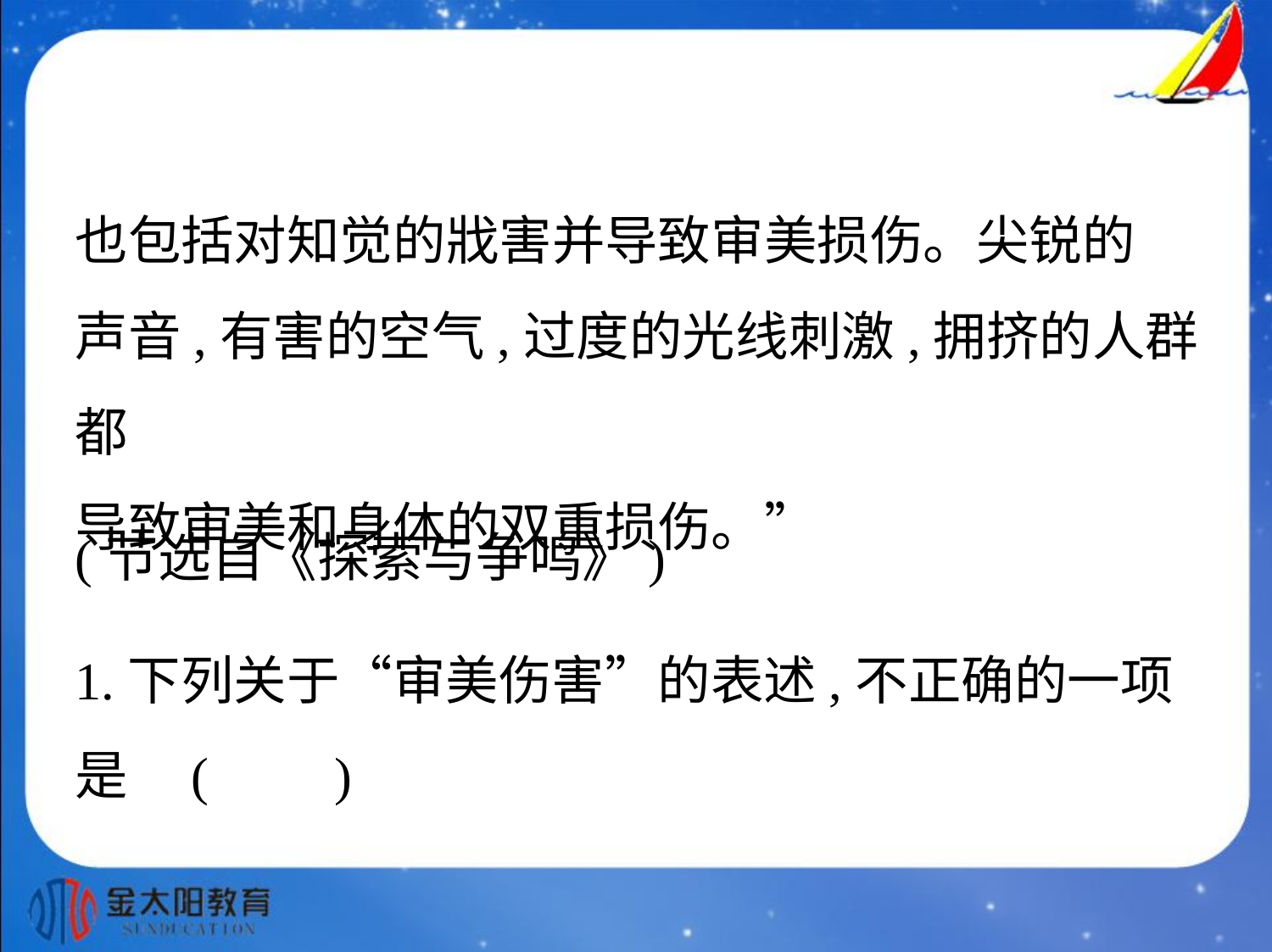

也包括对知觉的戕害并导致审美损伤。尖锐的
声音,有害的空气,过度的光线刺激,拥挤的人群都
导致审美和身体的双重损伤。”
(节选自《探索与争鸣》)
1.下列关于“审美伤害”的表述,不正确的一项
是 (　    )